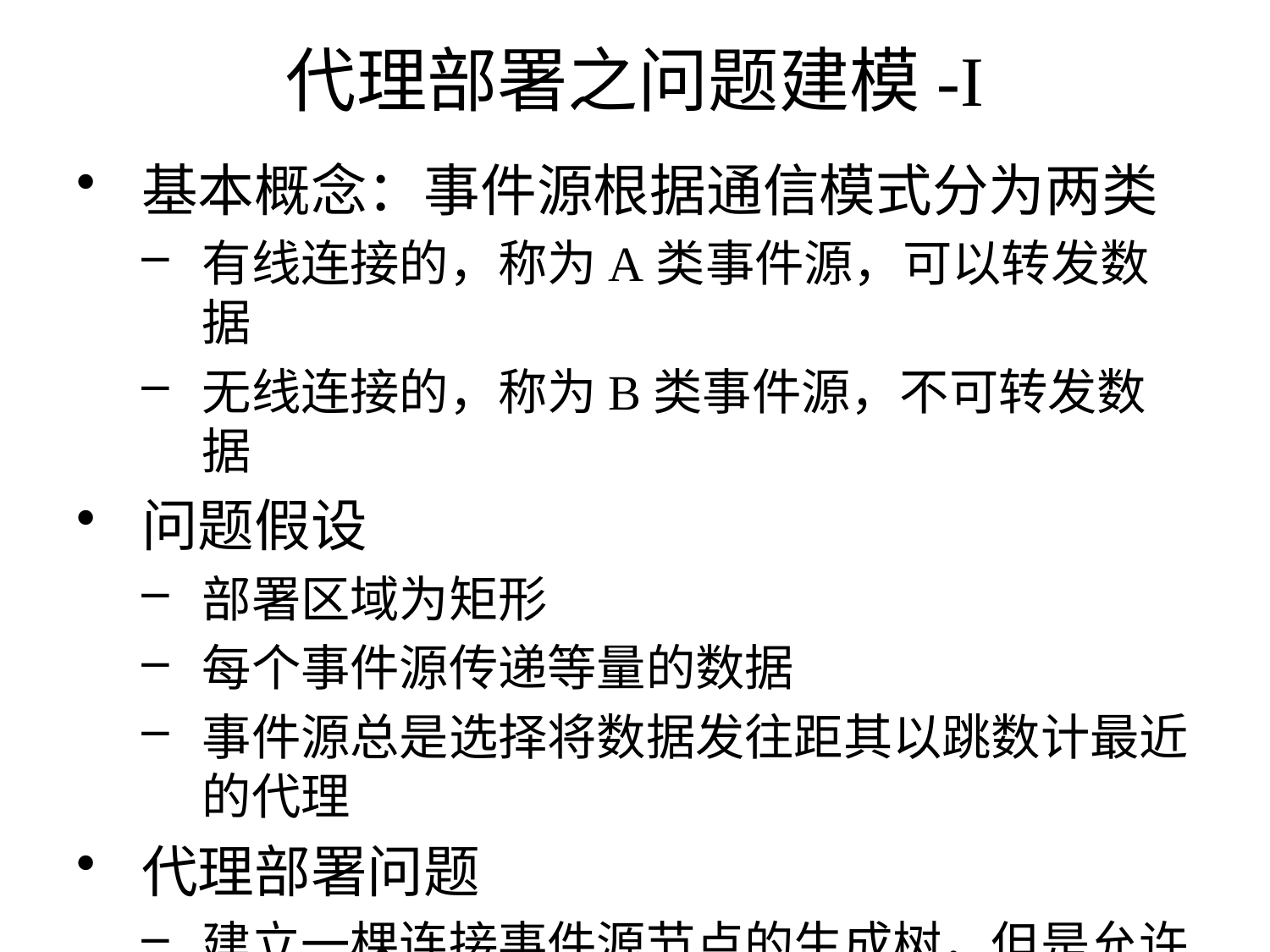

基本概念：事件源根据通信模式分为两类
有线连接的，称为A类事件源，可以转发数据
无线连接的，称为B类事件源，不可转发数据
问题假设
部署区域为矩形
每个事件源传递等量的数据
事件源总是选择将数据发往距其以跳数计最近的代理
代理部署问题
建立一棵连接事件源节点的生成树，但是允许添加代理节点作为中间节点
代理部署之问题建模-I